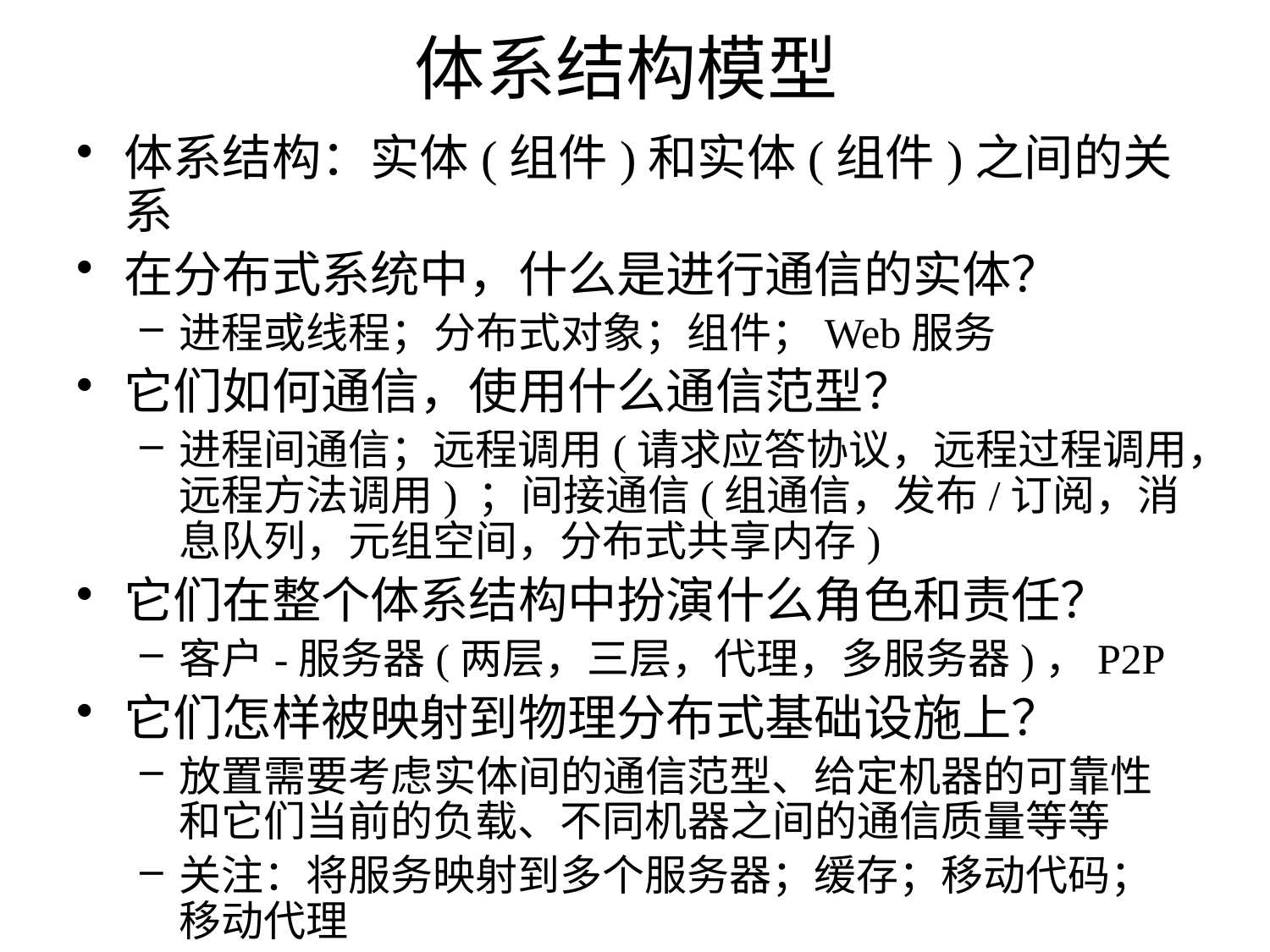

# 体系结构模型
体系结构：实体(组件)和实体(组件)之间的关系
在分布式系统中，什么是进行通信的实体？
进程或线程；分布式对象；组件；Web服务
它们如何通信，使用什么通信范型？
进程间通信；远程调用(请求应答协议，远程过程调用，远程方法调用) ；间接通信(组通信，发布/订阅，消息队列，元组空间，分布式共享内存)
它们在整个体系结构中扮演什么角色和责任？
客户-服务器(两层，三层，代理，多服务器)，P2P
它们怎样被映射到物理分布式基础设施上？
放置需要考虑实体间的通信范型、给定机器的可靠性和它们当前的负载、不同机器之间的通信质量等等
关注：将服务映射到多个服务器；缓存；移动代码；移动代理